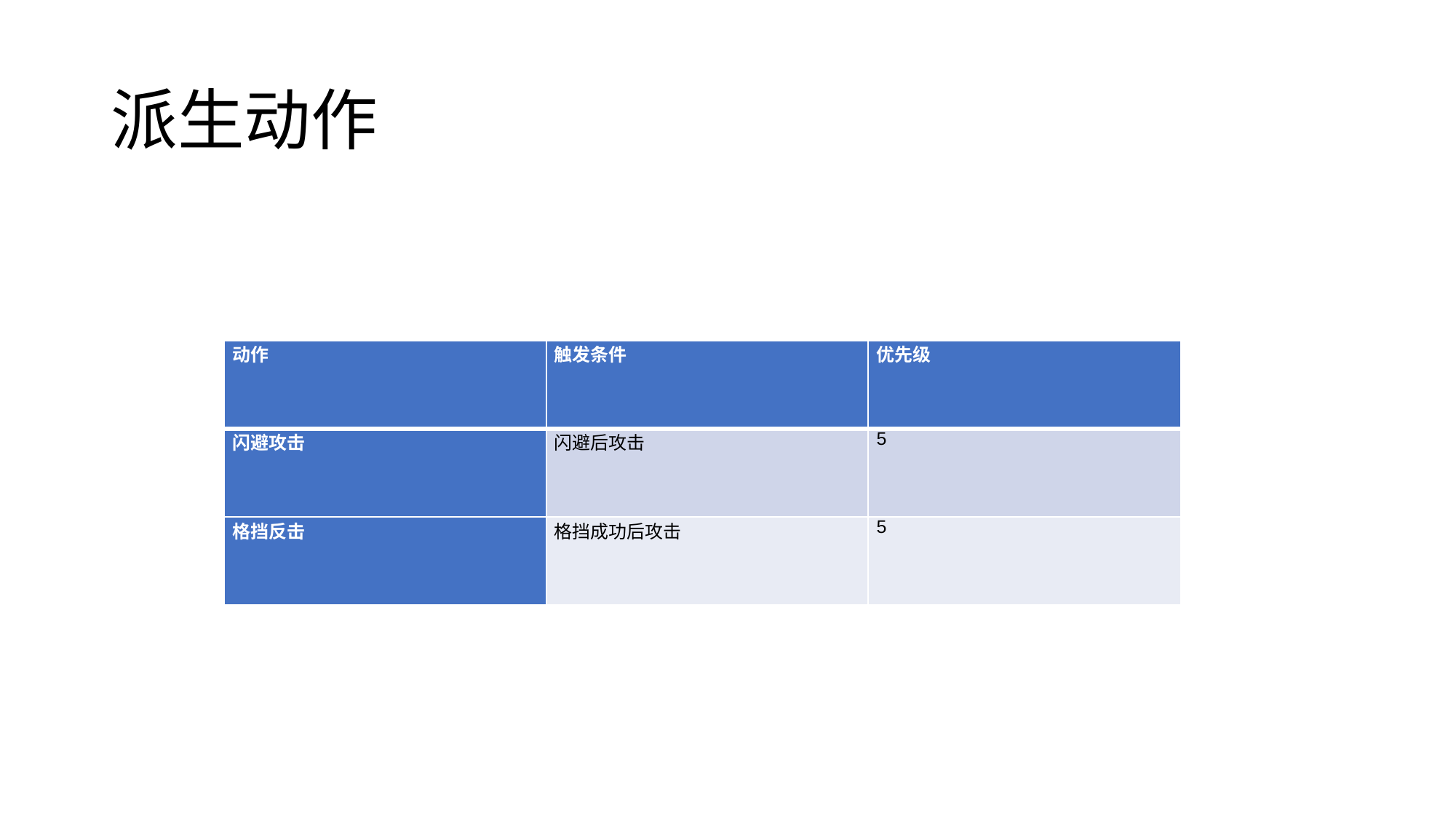

# 派生动作
| 动作 | 触发条件 | 优先级 |
| --- | --- | --- |
| 闪避攻击 | 闪避后攻击 | 5 |
| 格挡反击 | 格挡成功后攻击 | 5 |